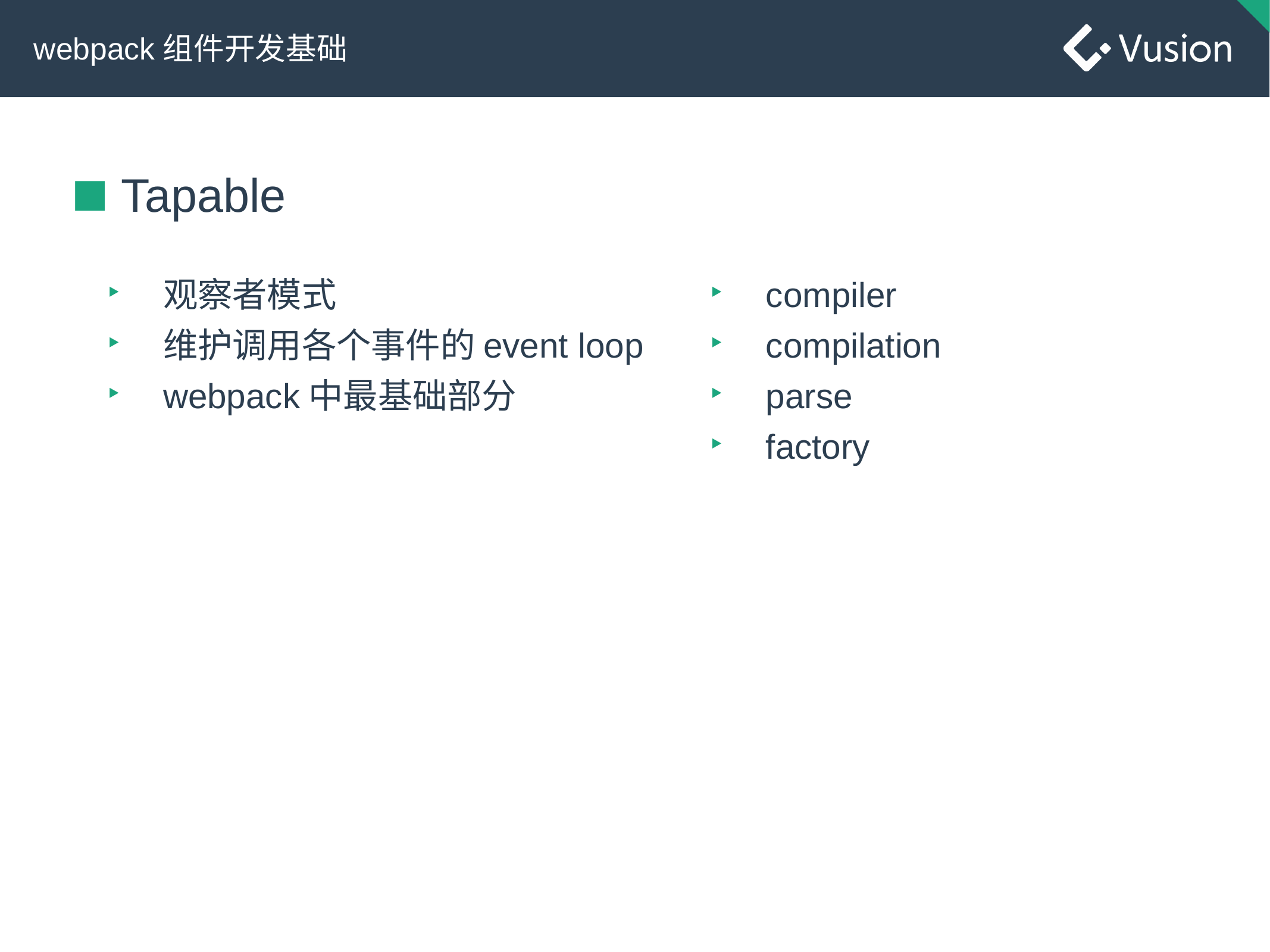

# webpack组件开发基础
Tapable
观察者模式
维护调用各个事件的event loop
webpack中最基础部分
compiler
compilation
parse
factory